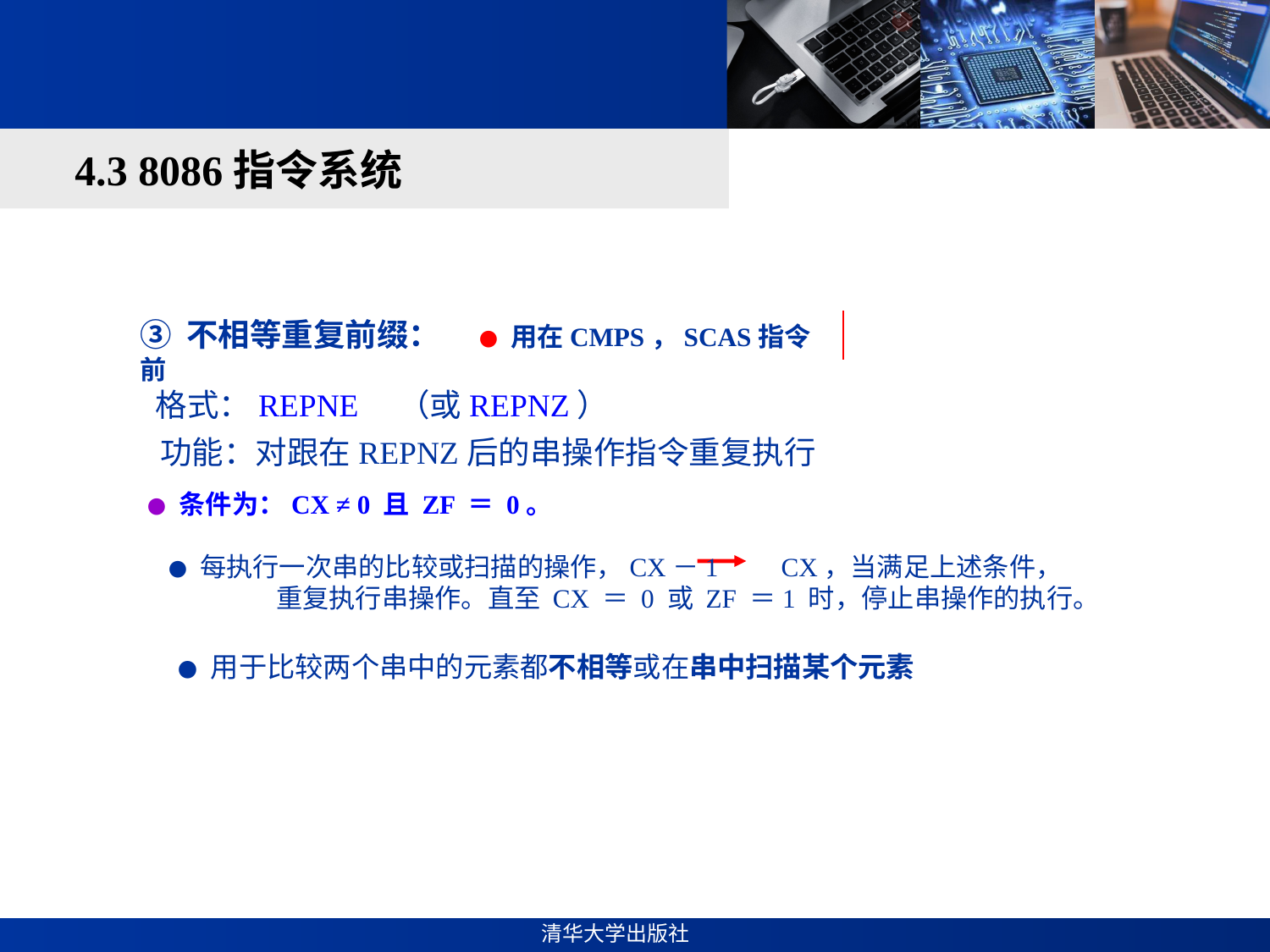

#
4.3 8086指令系统

③ 不相等重复前缀：　 ●   用在CMPS，SCAS指令前

格式：REPNE　（或REPNZ）
功能：对跟在REPNZ后的串操作指令重复执行
●  条件为：CX ≠ 0 且 ZF ＝ 0。
●  每执行一次串的比较或扫描的操作，CX－1　    CX，当满足上述条件，
                 重复执行串操作。直至 CX ＝ 0 或 ZF ＝1 时，停止串操作的执行。

 ●  用于比较两个串中的元素都不相等或在串中扫描某个元素